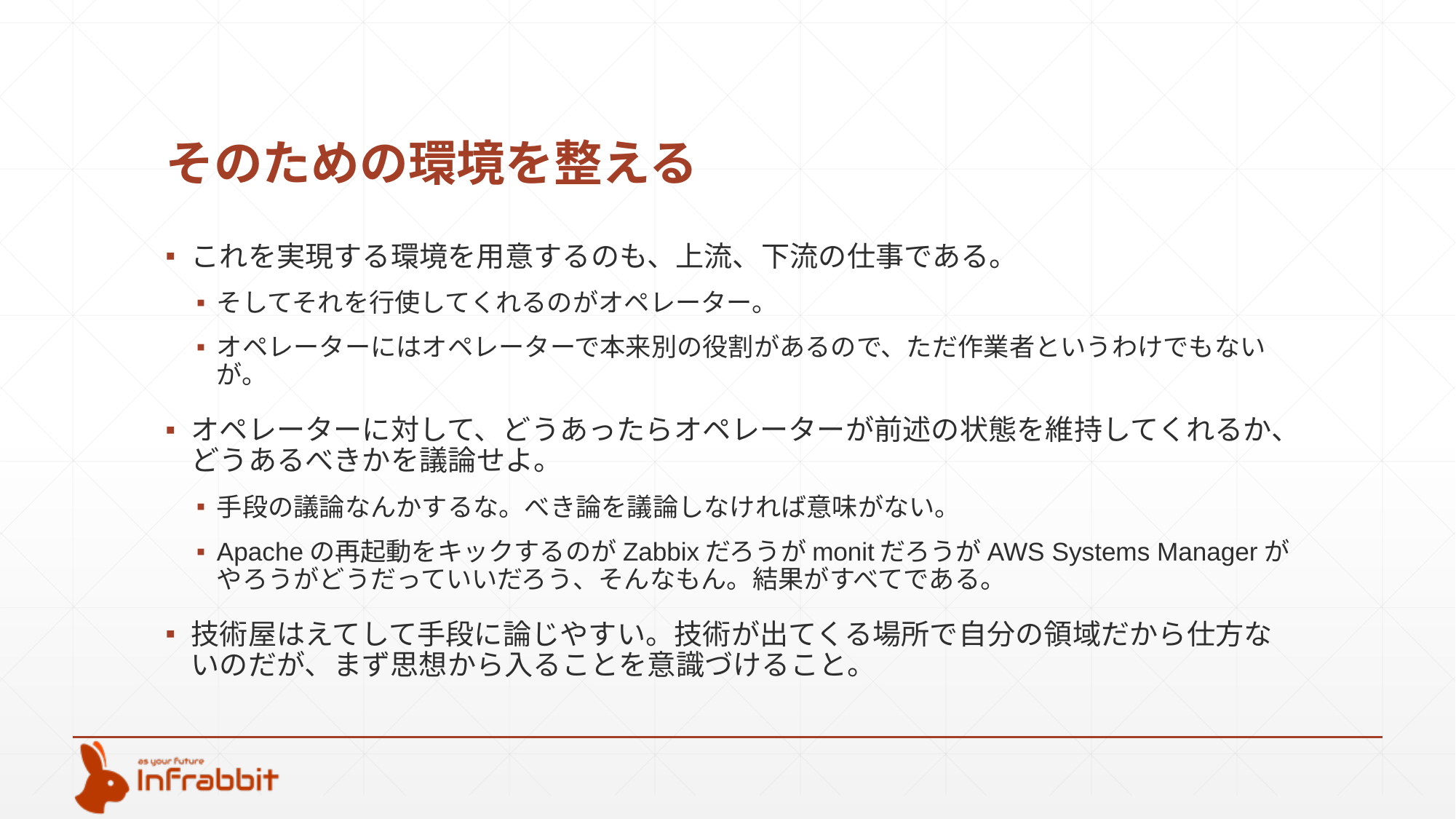

# そのための環境を整える
これを実現する環境を用意するのも、上流、下流の仕事である。
そしてそれを行使してくれるのがオペレーター。
オペレーターにはオペレーターで本来別の役割があるので、ただ作業者というわけでもないが。
オペレーターに対して、どうあったらオペレーターが前述の状態を維持してくれるか、どうあるべきかを議論せよ。
手段の議論なんかするな。べき論を議論しなければ意味がない。
Apacheの再起動をキックするのがZabbixだろうがmonitだろうがAWS Systems Managerがやろうがどうだっていいだろう、そんなもん。結果がすべてである。
技術屋はえてして手段に論じやすい。技術が出てくる場所で自分の領域だから仕方ないのだが、まず思想から入ることを意識づけること。